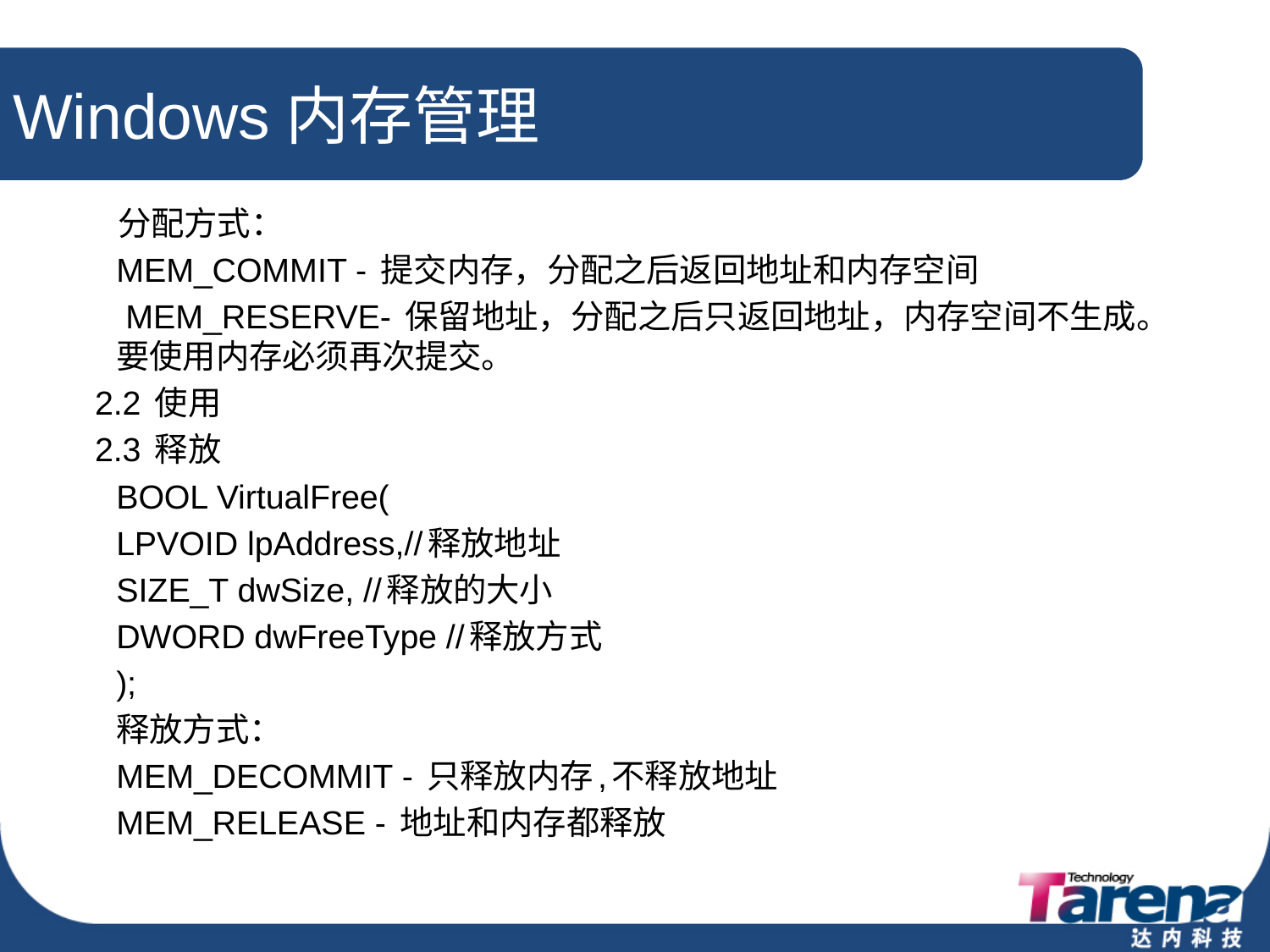

# Windows内存管理
     分配方式：
	MEM_COMMIT - 提交内存，分配之后返回地址和内存空间
	 MEM_RESERVE- 保留地址，分配之后只返回地址，内存空间不生成。要使用内存必须再次提交。
  2.2 使用
  2.3 释放
	BOOL VirtualFree(
		LPVOID lpAddress,//释放地址
		SIZE_T dwSize, //释放的大小
		DWORD dwFreeType //释放方式
	);
	释放方式：
	MEM_DECOMMIT - 只释放内存,不释放地址
	MEM_RELEASE - 地址和内存都释放